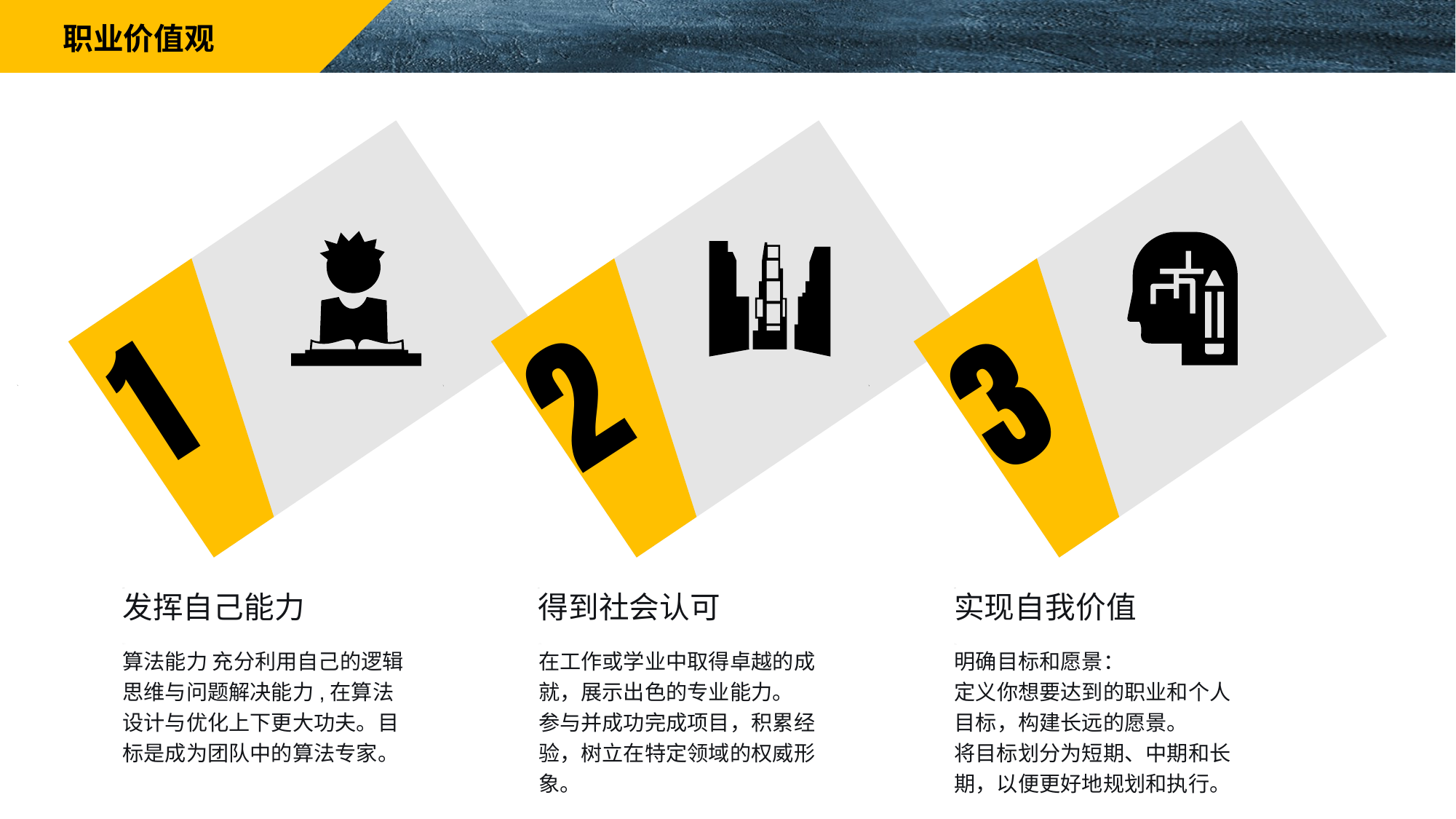

职业价值观

1
2
3
发挥自己能力
算法能力 充分利用自己的逻辑思维与问题解决能力,在算法设计与优化上下更大功夫。目标是成为团队中的算法专家。

得到社会认可
在工作或学业中取得卓越的成就，展示出色的专业能力。
参与并成功完成项目，积累经验，树立在特定领域的权威形象。
实现自我价值
明确目标和愿景：
定义你想要达到的职业和个人目标，构建长远的愿景。
将目标划分为短期、中期和长期，以便更好地规划和执行。